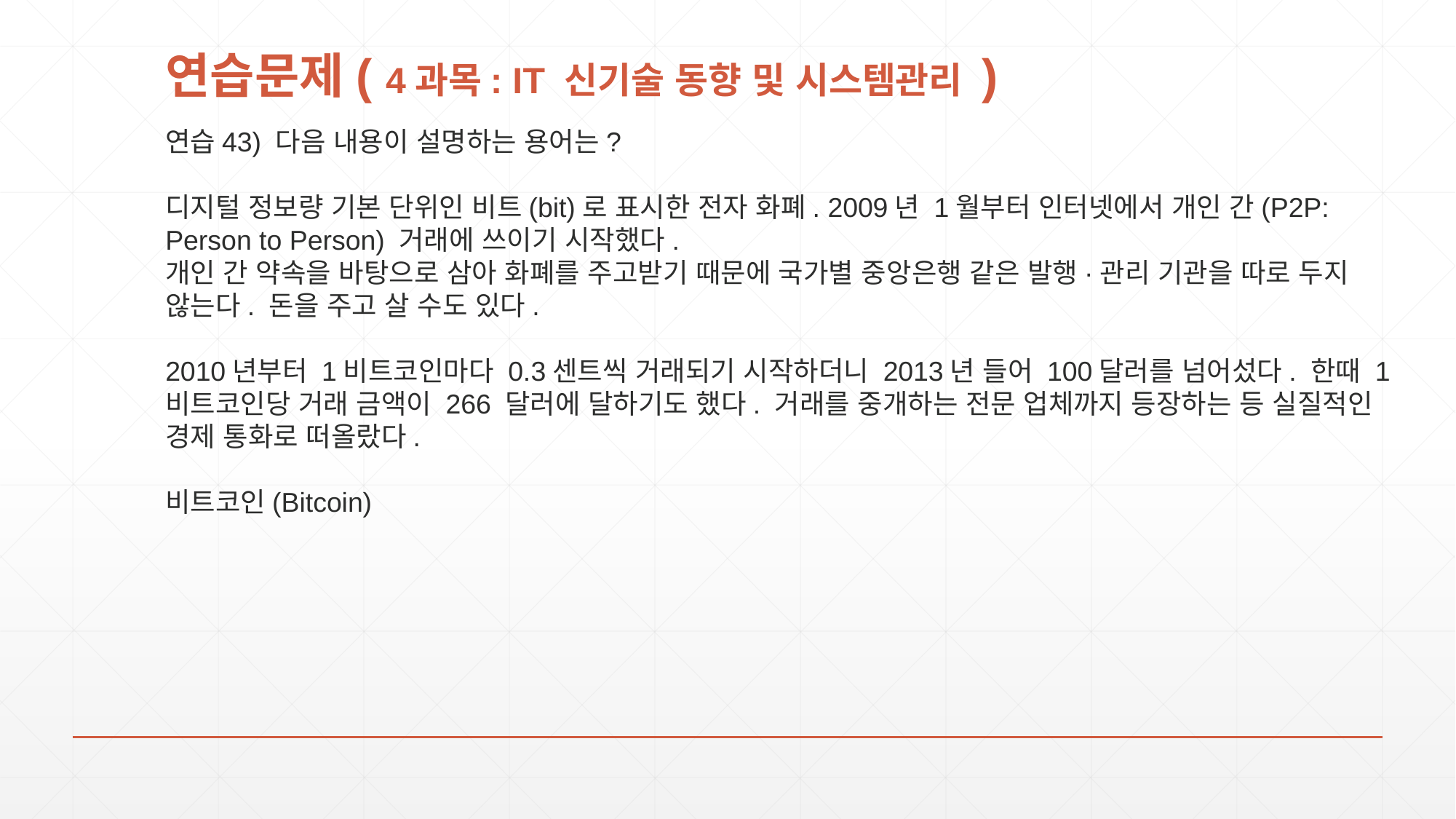

# 연습문제( 4과목: IT 신기술 동향 및 시스템관리 )
연습43) 다음 내용이 설명하는 용어는?

디지털 정보량 기본 단위인 비트(bit)로 표시한 전자 화폐. 2009년 1월부터 인터넷에서 개인 간(P2P: Person to Person) 거래에 쓰이기 시작했다.
개인 간 약속을 바탕으로 삼아 화폐를 주고받기 때문에 국가별 중앙은행 같은 발행·관리 기관을 따로 두지 않는다. 돈을 주고 살 수도 있다.

2010년부터 1비트코인마다 0.3센트씩 거래되기 시작하더니 2013년 들어 100달러를 넘어섰다. 한때 1비트코인당 거래 금액이 266 달러에 달하기도 했다. 거래를 중개하는 전문 업체까지 등장하는 등 실질적인 경제 통화로 떠올랐다.

비트코인(Bitcoin)